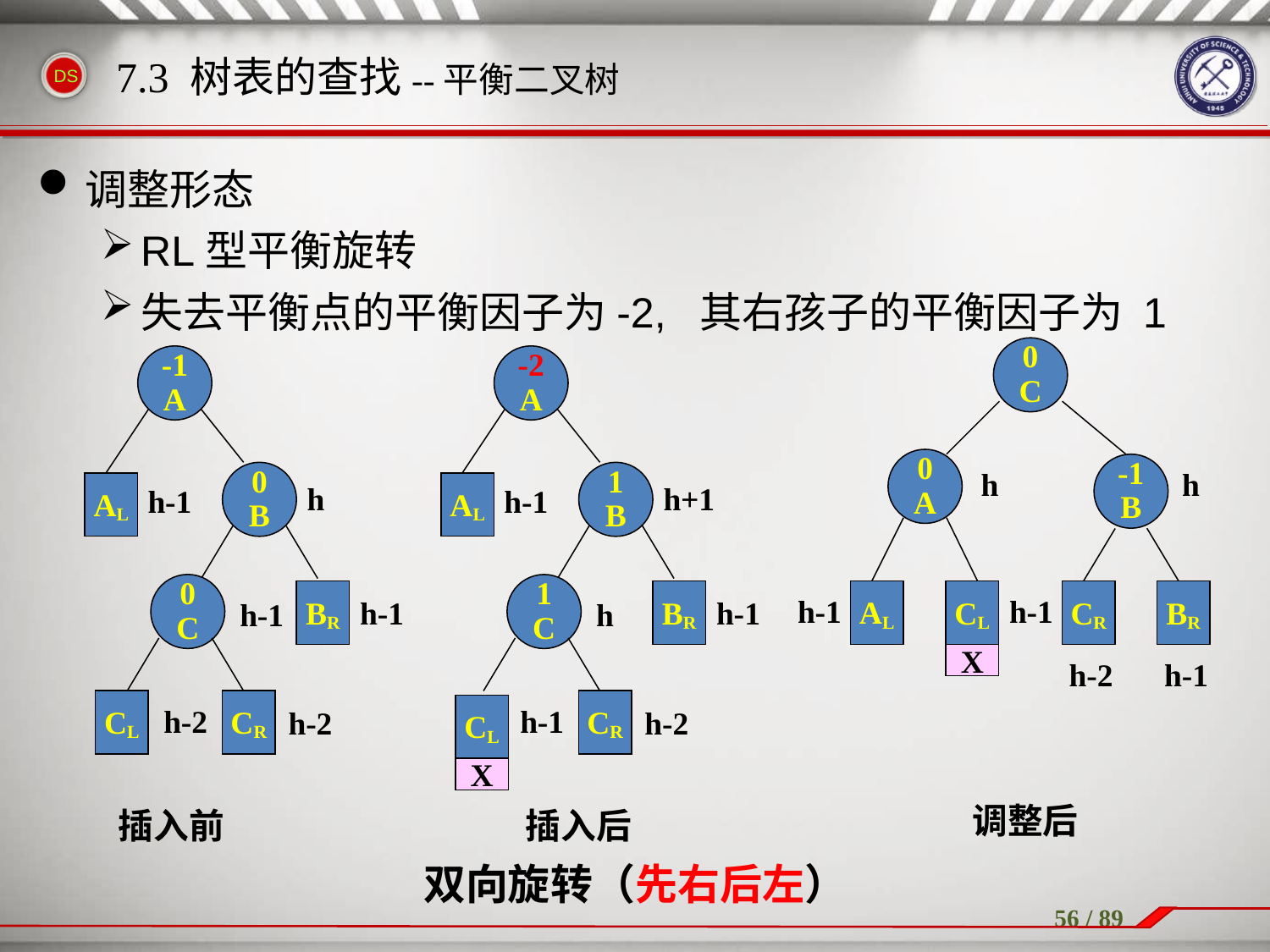

7.3 树表的查找--平衡二叉树
调整形态
RL型平衡旋转
失去平衡点的平衡因子为-2,  其右孩子的平衡因子为 1

0
C

0
A
-1
B

AL
CL
X
CR
BR
h
h
h-1
h-1
h-2
h-1
调整后
-1
A

0
B
AL
h-1
h

0
C

CL
CR
h-2
h-2
BR
h-1
h-1
插入前
-2
A

1
B
AL
h-1
h+1

1
C
BR
h-1
h

CR
CL
X
h-1
h-2
插入后
双向旋转（先右后左）